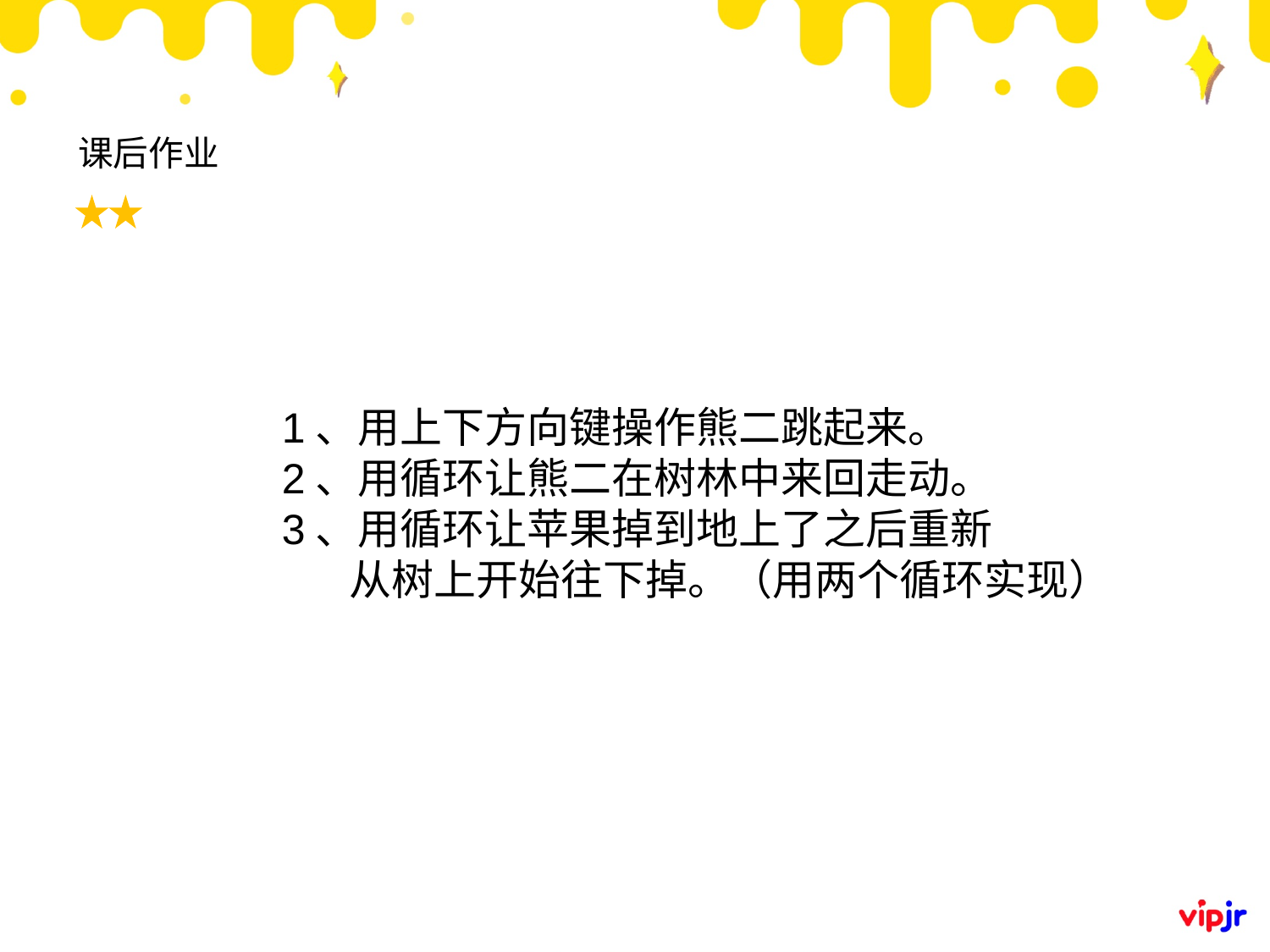

课后作业

1、用上下方向键操作熊二跳起来。
2、用循环让熊二在树林中来回走动。
3、用循环让苹果掉到地上了之后重新
      从树上开始往下掉。（用两个循环实现）